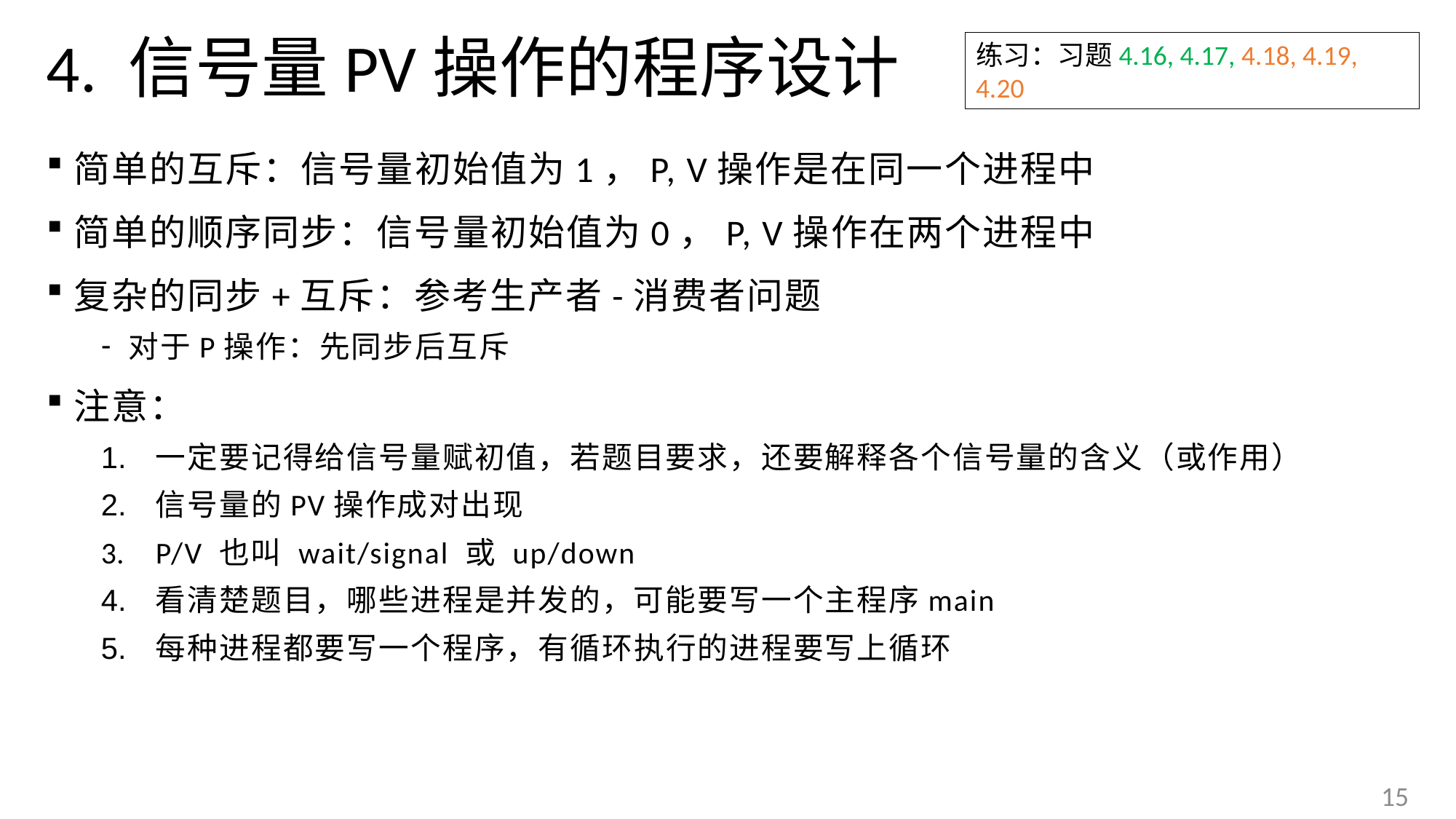

# 4. 信号量PV操作的程序设计
练习：习题4.16, 4.17, 4.18, 4.19, 4.20
简单的互斥：信号量初始值为1，P, V操作是在同一个进程中
简单的顺序同步：信号量初始值为0，P, V操作在两个进程中
复杂的同步+互斥：参考生产者-消费者问题
对于P操作：先同步后互斥
注意：
一定要记得给信号量赋初值，若题目要求，还要解释各个信号量的含义（或作用）
信号量的PV操作成对出现
P/V 也叫 wait/signal 或 up/down
看清楚题目，哪些进程是并发的，可能要写一个主程序main
每种进程都要写一个程序，有循环执行的进程要写上循环

15